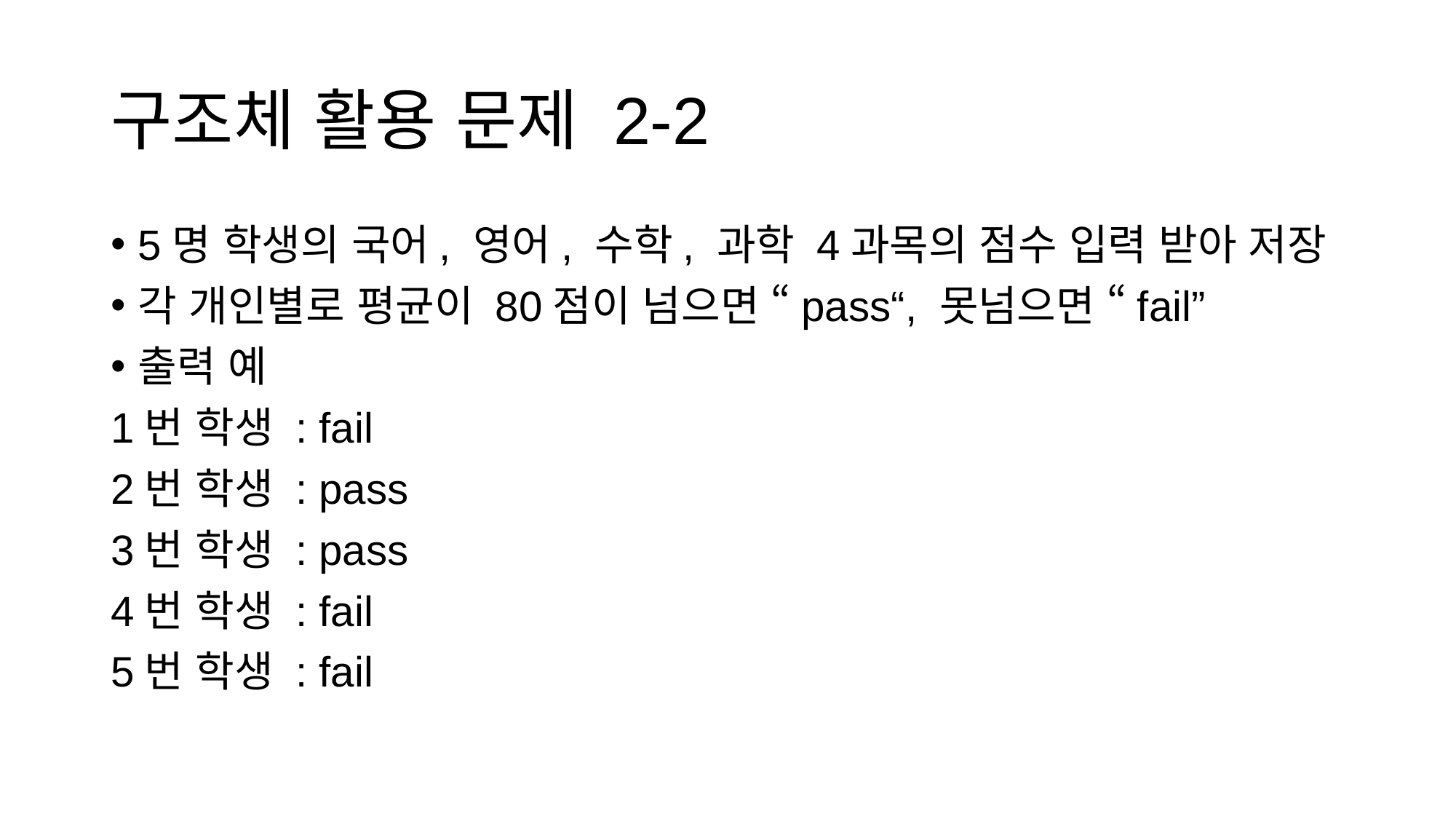

# 구조체 활용 문제 2-2
5명 학생의 국어, 영어, 수학, 과학 4과목의 점수 입력 받아 저장
각 개인별로 평균이 80점이 넘으면 “pass“, 못넘으면 “fail”
출력 예
1번 학생 : fail
2번 학생 : pass
3번 학생 : pass
4번 학생 : fail
5번 학생 : fail